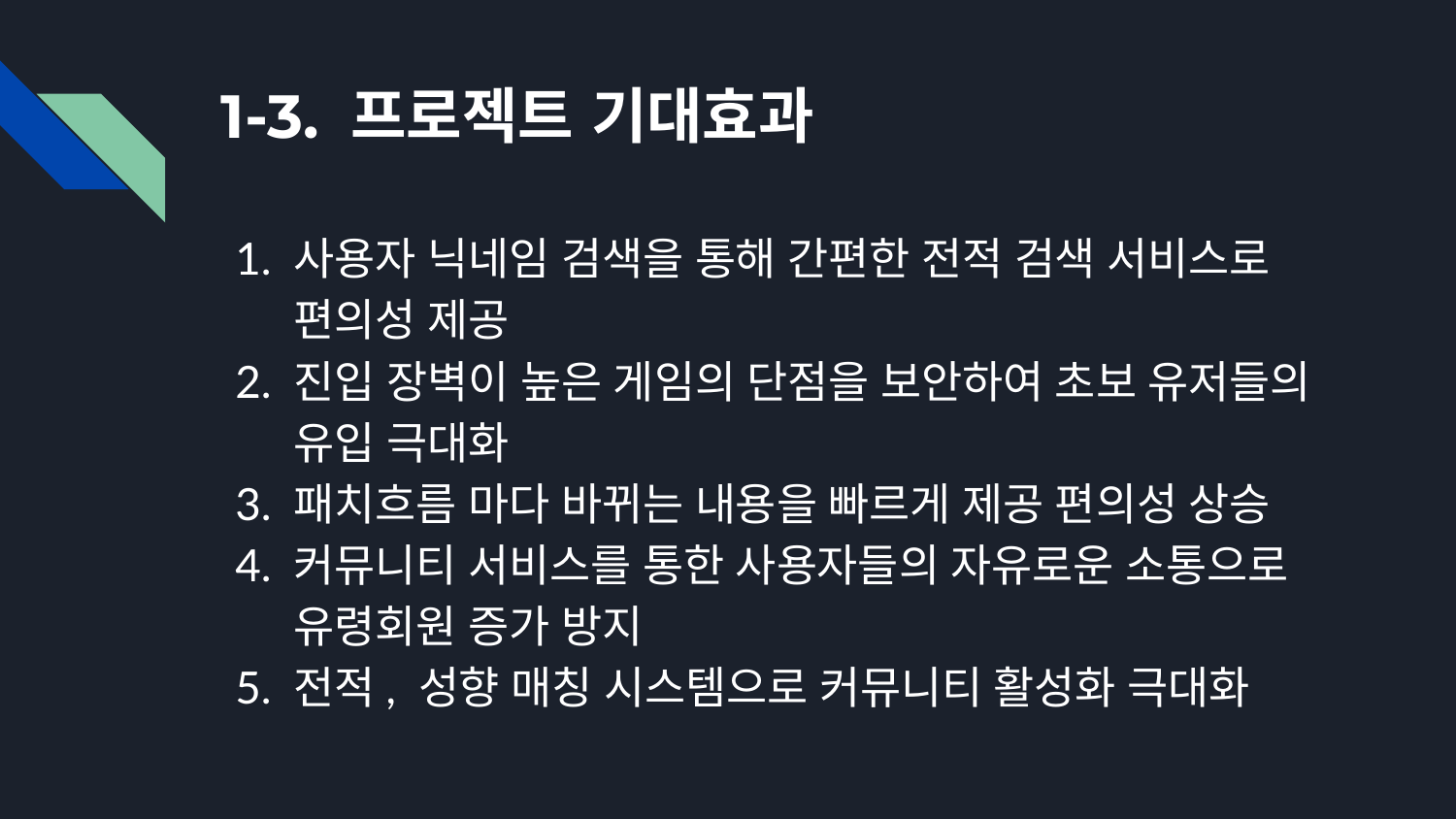

# 1-3. 프로젝트 기대효과
사용자 닉네임 검색을 통해 간편한 전적 검색 서비스로 편의성 제공
진입 장벽이 높은 게임의 단점을 보안하여 초보 유저들의 유입 극대화
패치흐름 마다 바뀌는 내용을 빠르게 제공 편의성 상승
커뮤니티 서비스를 통한 사용자들의 자유로운 소통으로 유령회원 증가 방지
전적, 성향 매칭 시스템으로 커뮤니티 활성화 극대화